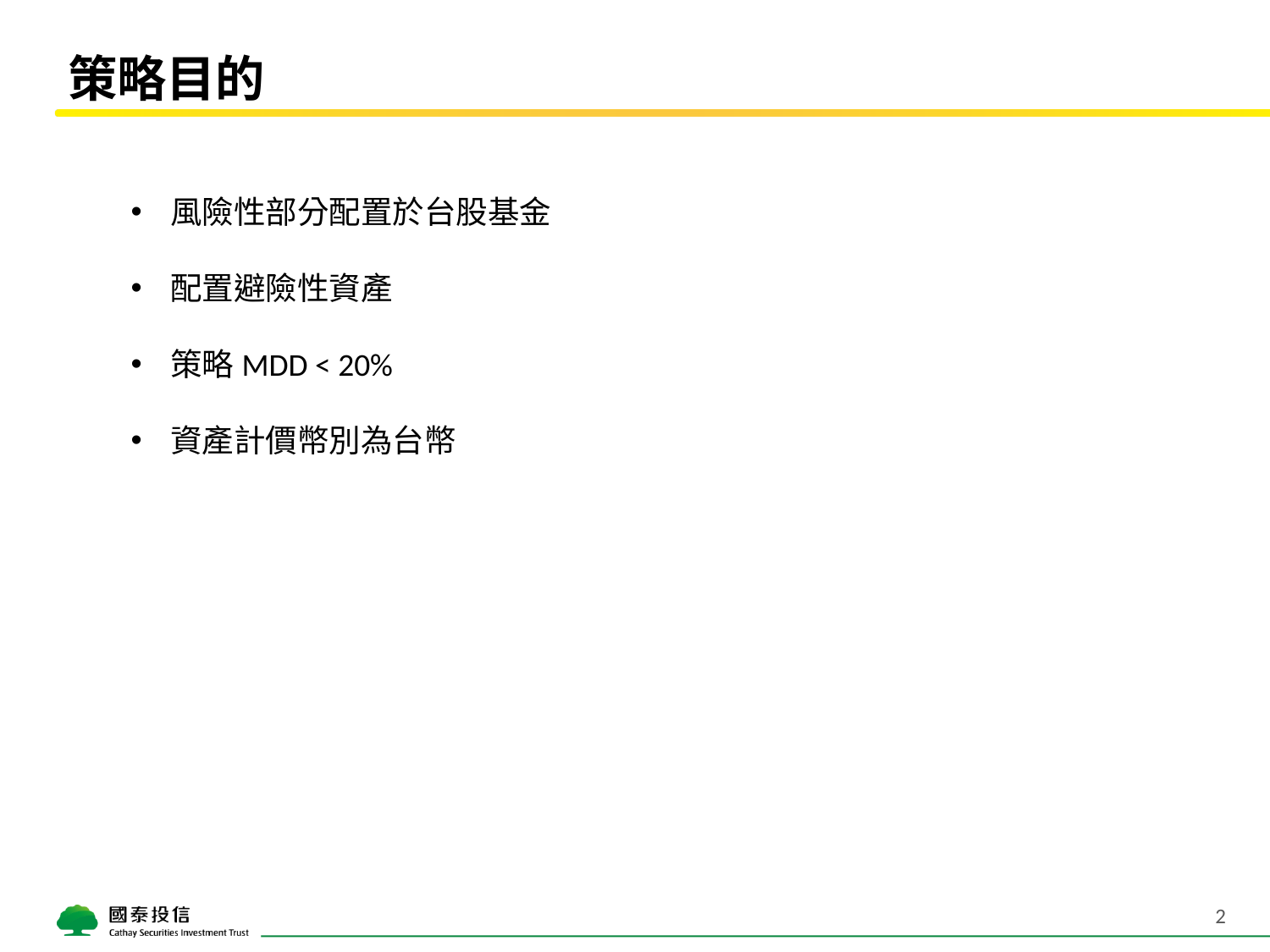

# 策略目的

風險性部分配置於台股基金

配置避險性資產

策略MDD < 20%

資產計價幣別為台幣
2